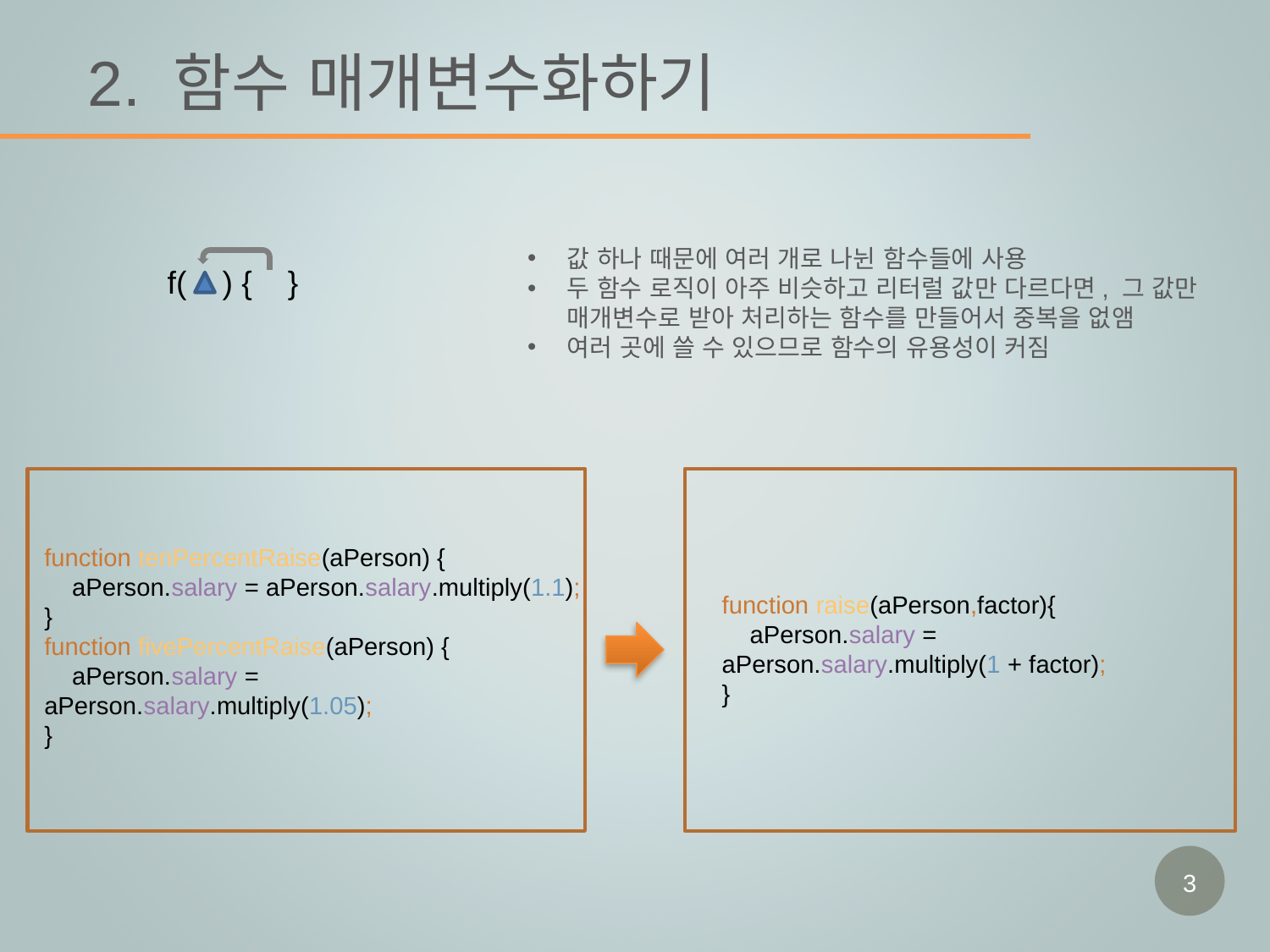

# 2. 함수 매개변수화하기
값 하나 때문에 여러 개로 나뉜 함수들에 사용
두 함수 로직이 아주 비슷하고 리터럴 값만 다르다면, 그 값만 매개변수로 받아 처리하는 함수를 만들어서 중복을 없앰
여러 곳에 쓸 수 있으므로 함수의 유용성이 커짐

f(    ) {    }

function tenPercentRaise(aPerson) {
    aPerson.salary = aPerson.salary.multiply(1.1);
}
function fivePercentRaise(aPerson) {
    aPerson.salary = aPerson.salary.multiply(1.05);
}
function raise(aPerson,factor){
    aPerson.salary = aPerson.salary.multiply(1 + factor);
}